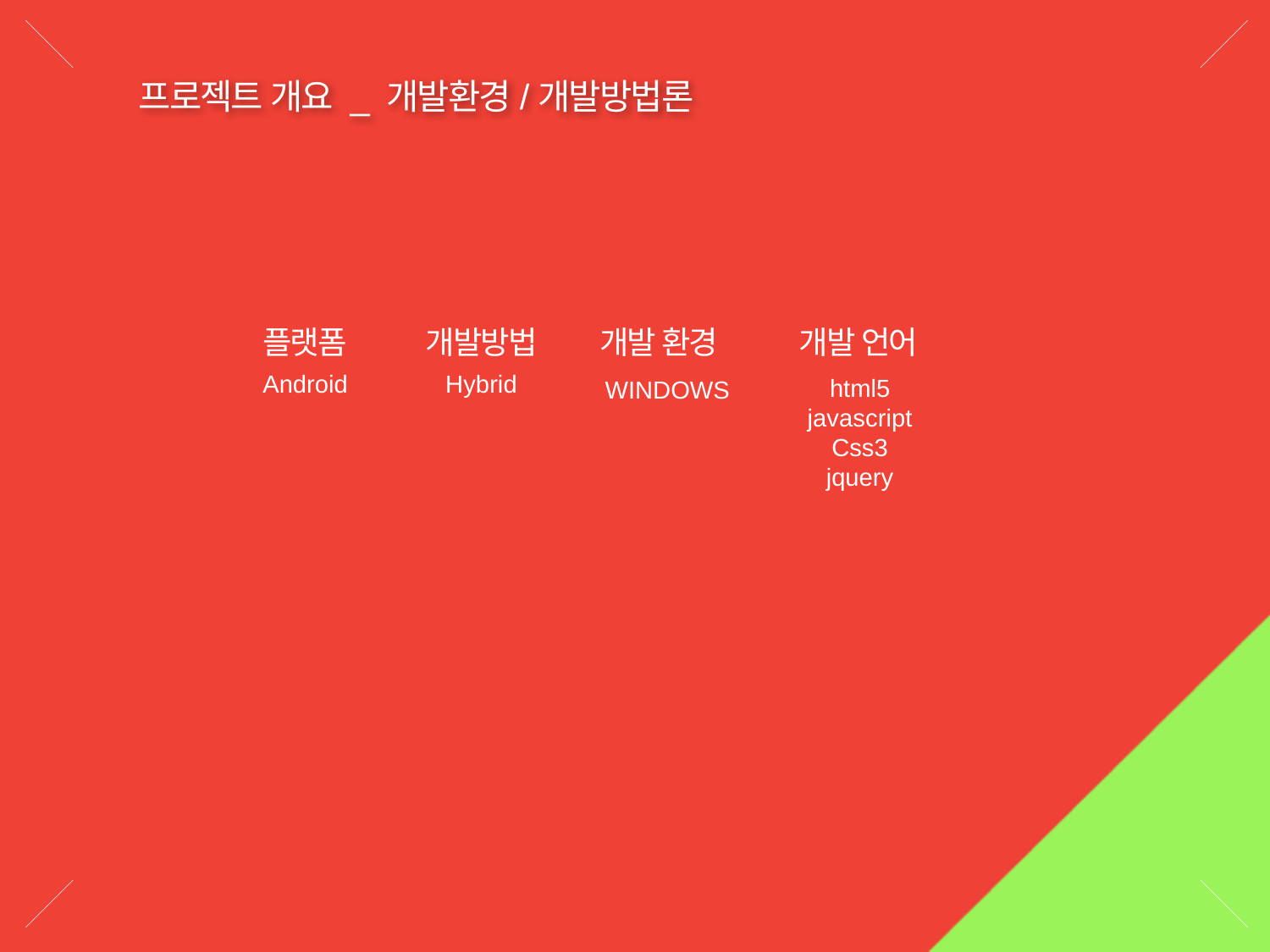

프로젝트 개요 _ 개발환경/개발방법론
플랫폼
개발 환경
개발 언어
개발방법
Android
Hybrid
html5 javascript
Css3
jquery
WINDOWS